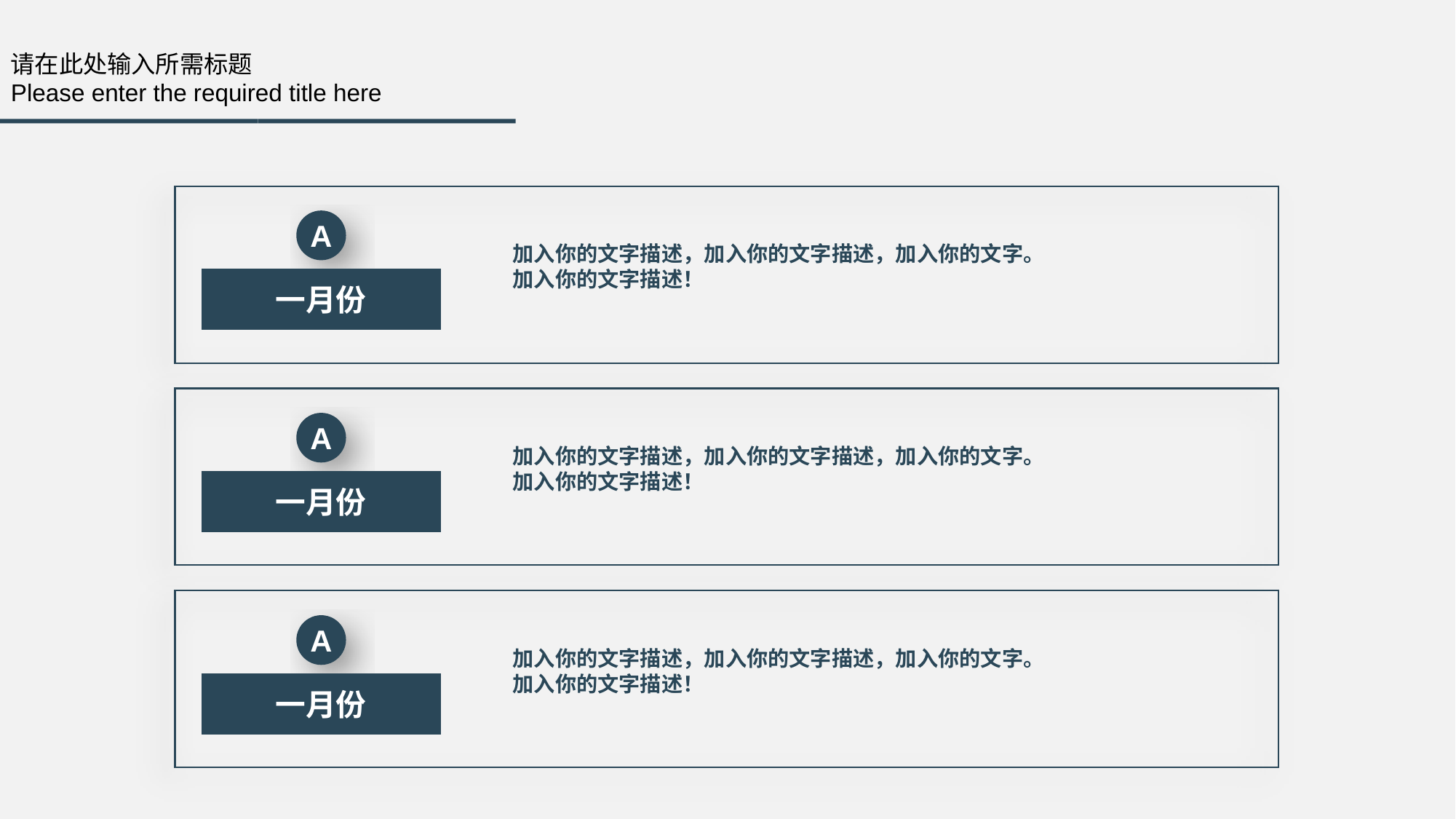

请在此处输入所需标题
Please enter the required title here

A

加入你的文字描述，加入你的文字描述，加入你的文字。
加入你的文字描述！

一月份

A

加入你的文字描述，加入你的文字描述，加入你的文字。
加入你的文字描述！

一月份

A

加入你的文字描述，加入你的文字描述，加入你的文字。
加入你的文字描述！

一月份